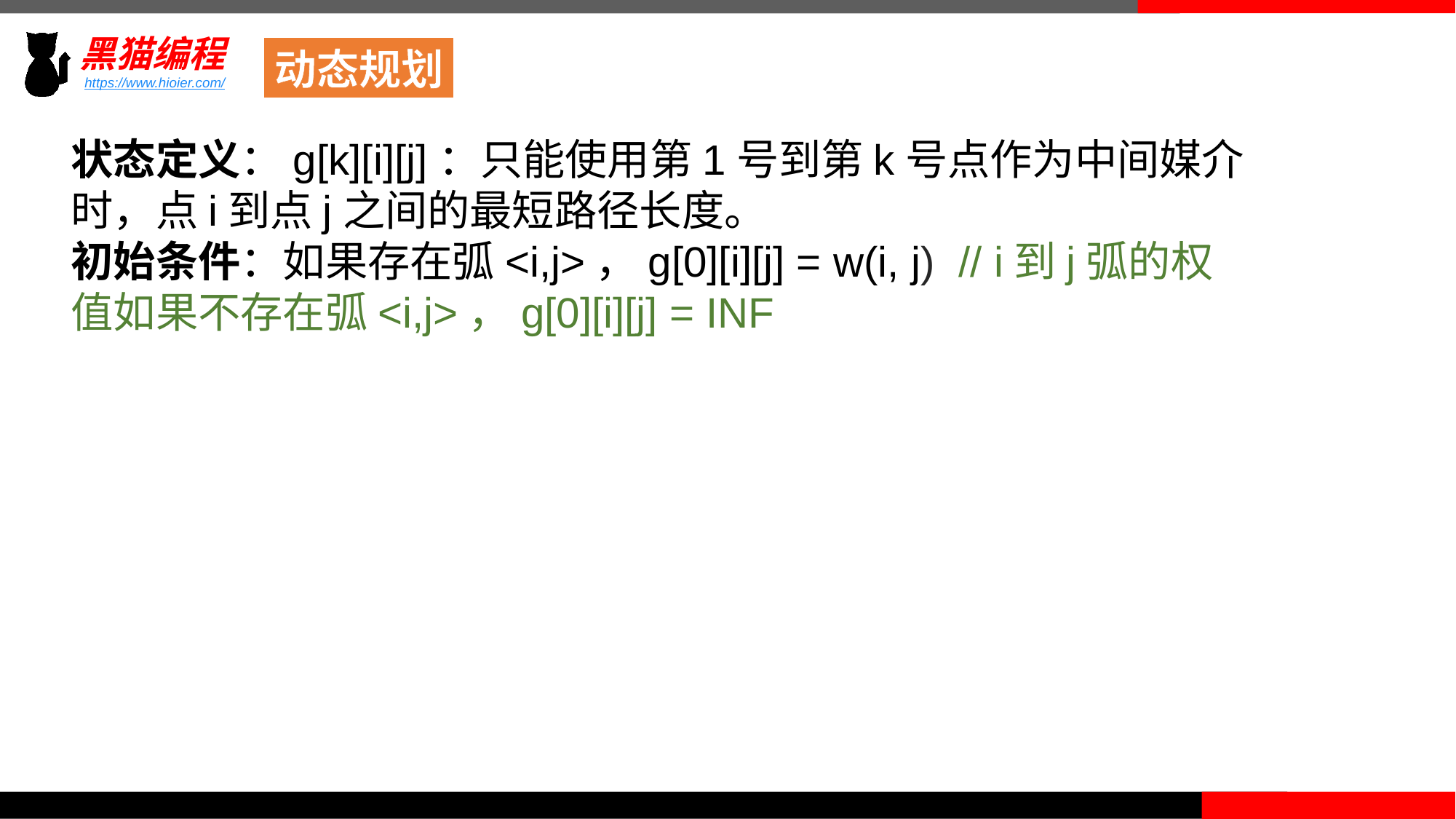

动态规划
状态定义：g[k][i][j]：只能使用第1号到第k号点作为中间媒介时，点i到点j之间的最短路径长度。
初始条件：如果存在弧<i,j>，g[0][i][j] = w(i, j)  // i到j弧的权值如果不存在弧<i,j>，g[0][i][j] = INF